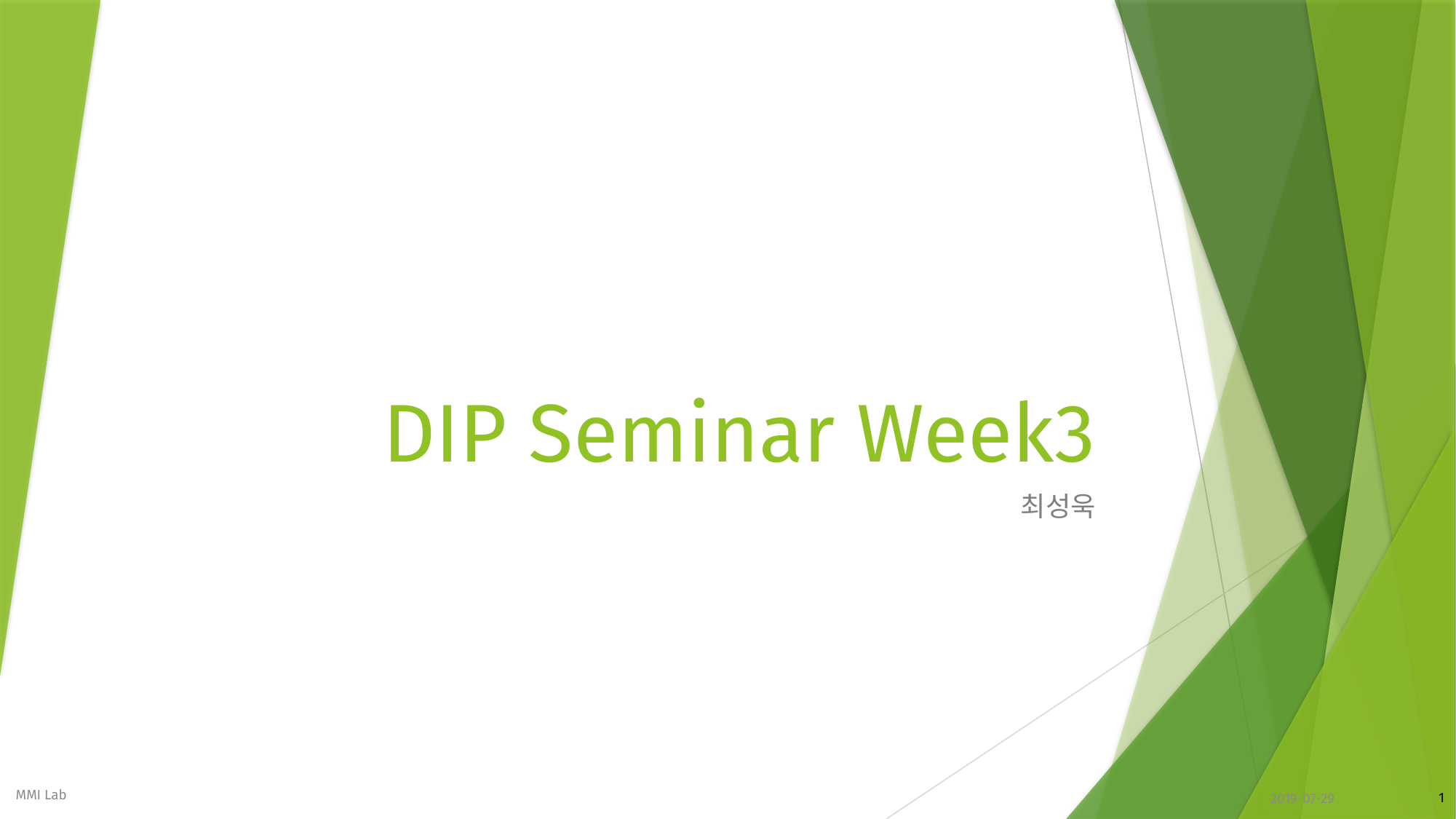

# DIP Seminar Week3
최성욱
MMI Lab
1
2019-07-29